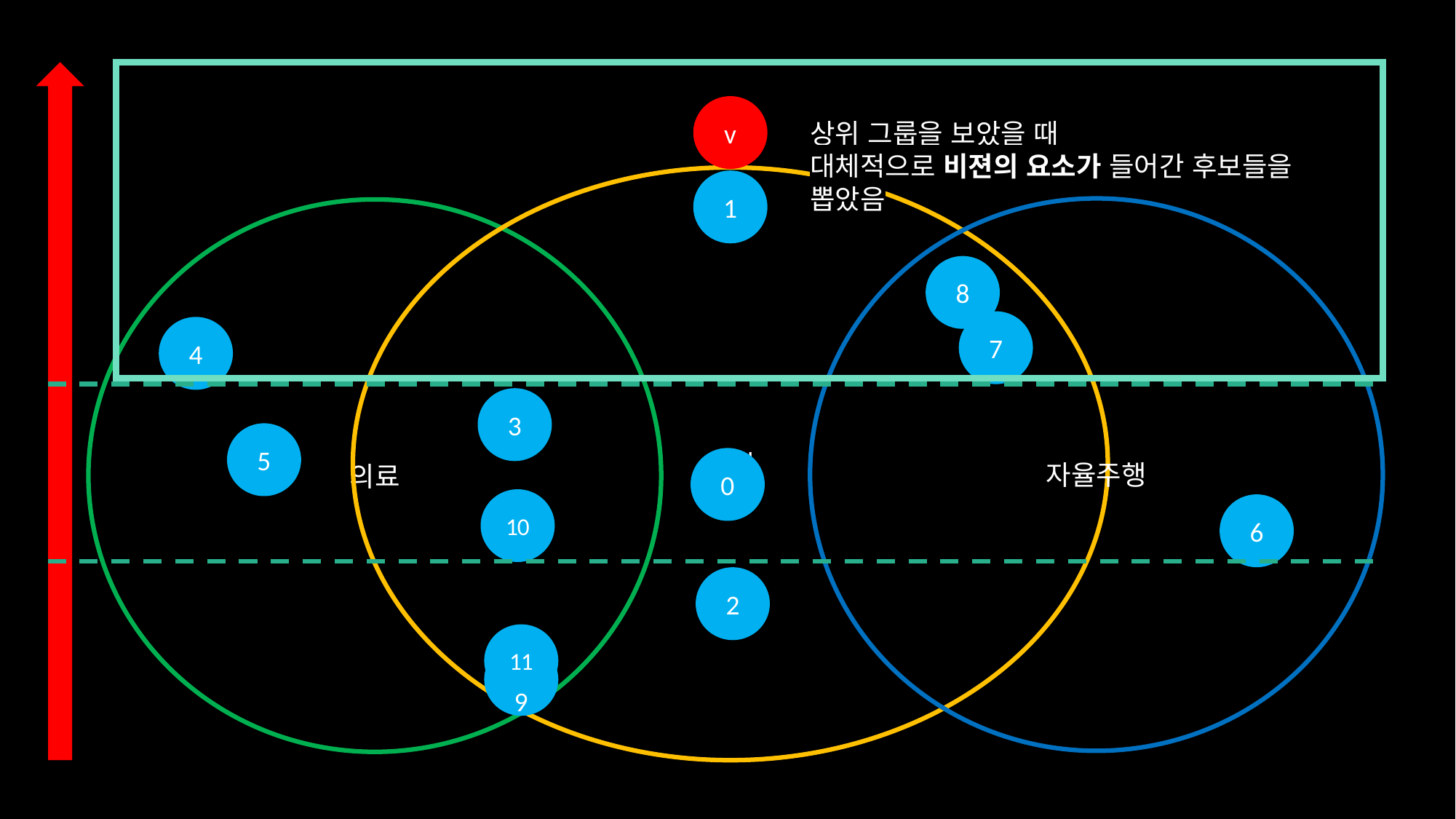

v
상위 그룹을 보았을 때
대체적으로 비젼의 요소가 들어간 후보들을 뽑았음
비젼
1
자율주행
의료
8
7
4
3
5
0
10
6
2
11
9
9